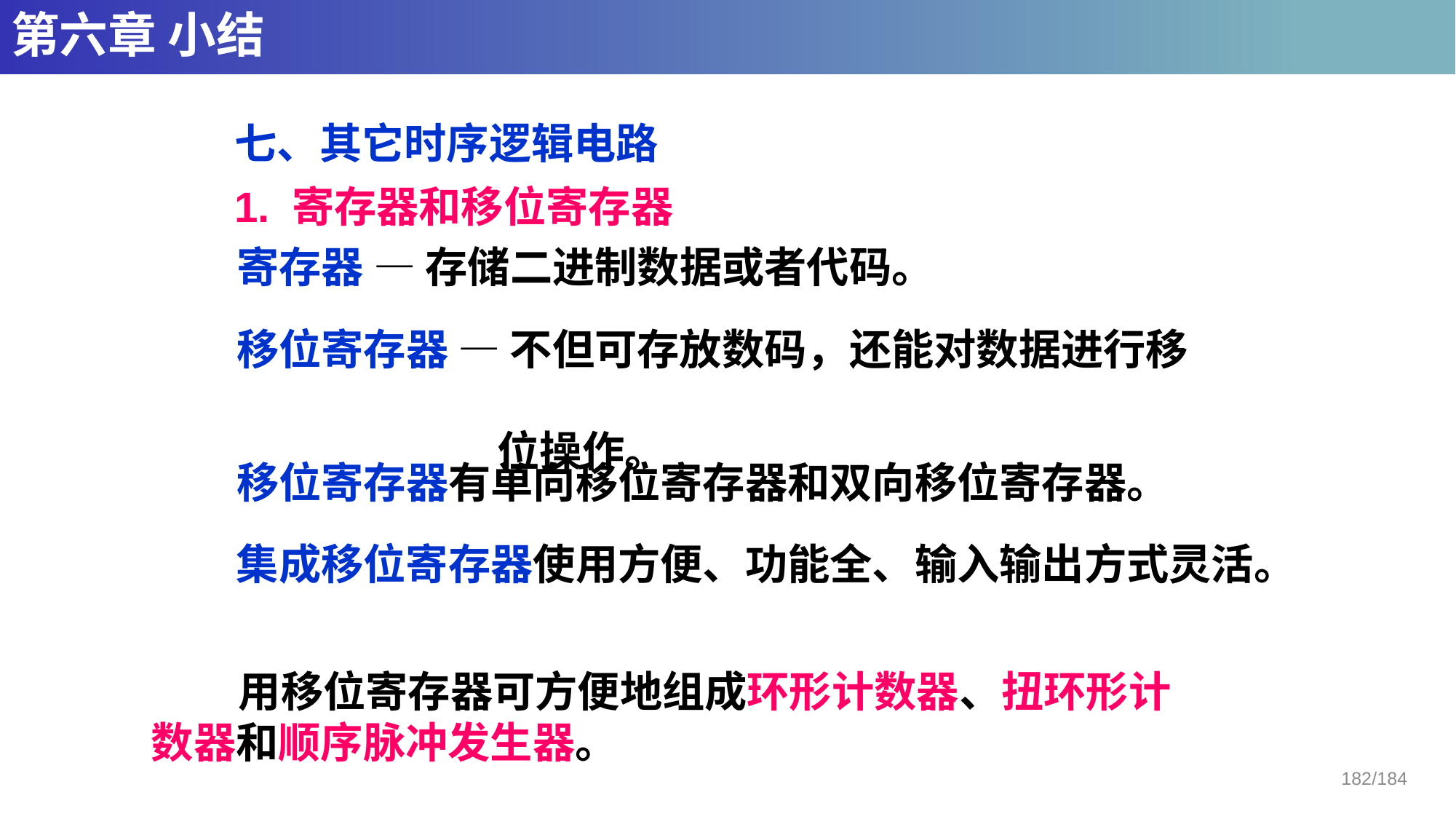

# 第六章 小结
七、其它时序逻辑电路
1. 寄存器和移位寄存器
寄存器 — 存储二进制数据或者代码。
移位寄存器 — 不但可存放数码，还能对数据进行移
                          位操作。
移位寄存器有单向移位寄存器和双向移位寄存器。
集成移位寄存器使用方便、功能全、输入输出方式灵活。
        用移位寄存器可方便地组成环形计数器、扭环形计数器和顺序脉冲发生器。
182/184